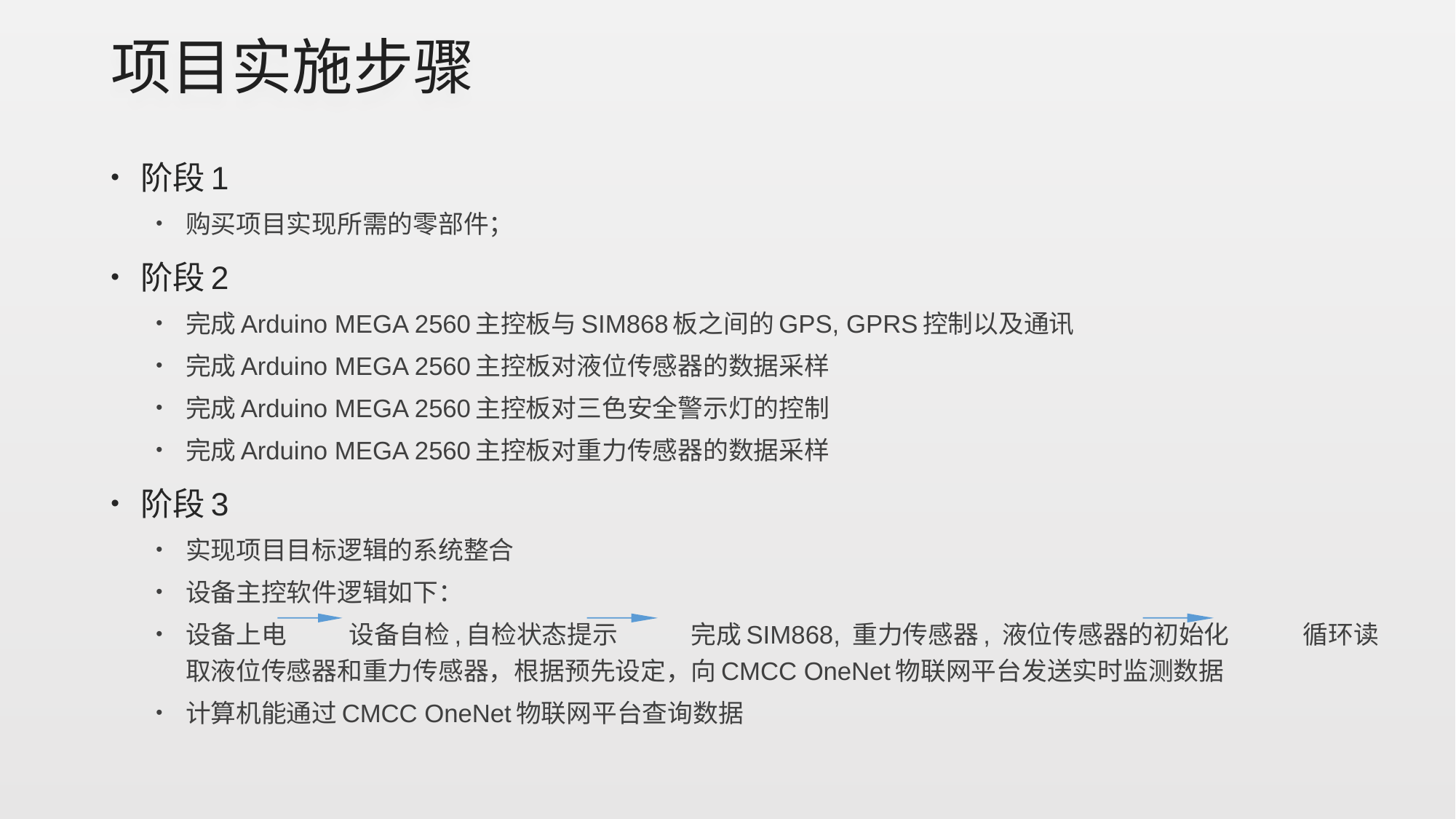

# 项目实施步骤
阶段1
购买项目实现所需的零部件；
阶段2
完成Arduino MEGA 2560主控板与SIM868板之间的GPS, GPRS控制以及通讯
完成Arduino MEGA 2560主控板对液位传感器的数据采样
完成Arduino MEGA 2560主控板对三色安全警示灯的控制
完成Arduino MEGA 2560主控板对重力传感器的数据采样
阶段3
实现项目目标逻辑的系统整合
设备主控软件逻辑如下：
设备上电           设备自检,自检状态提示             完成SIM868, 重力传感器, 液位传感器的初始化             循环读取液位传感器和重力传感器，根据预先设定，向CMCC OneNet物联网平台发送实时监测数据
计算机能通过CMCC OneNet物联网平台查询数据